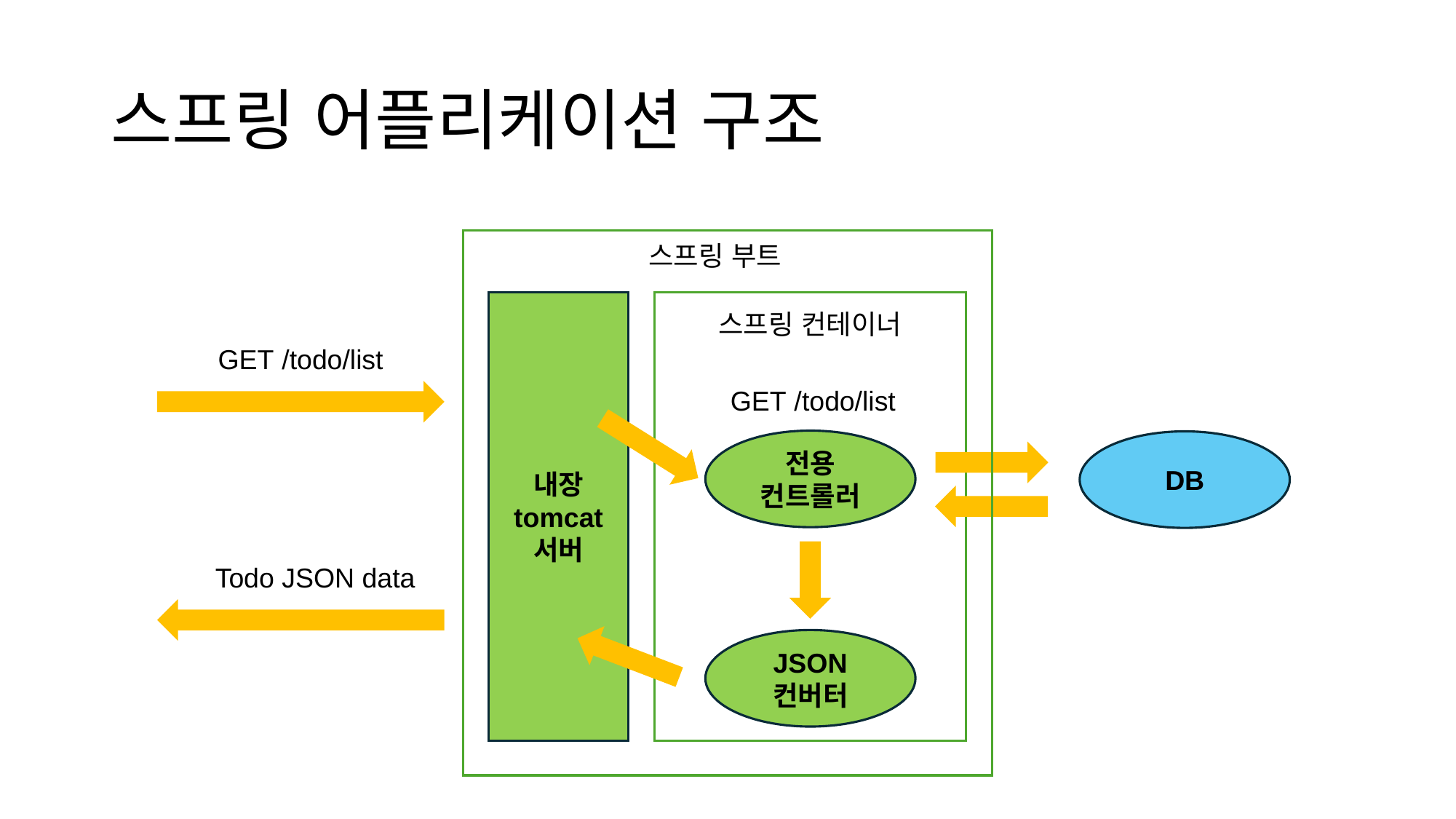

# 스프링 어플리케이션 구조

스프링 부트
내장 tomcat 서버

스프링 컨테이너
GET /todo/list

GET /todo/list
전용
컨트롤러

DB

Todo JSON data

JSON
컨버터